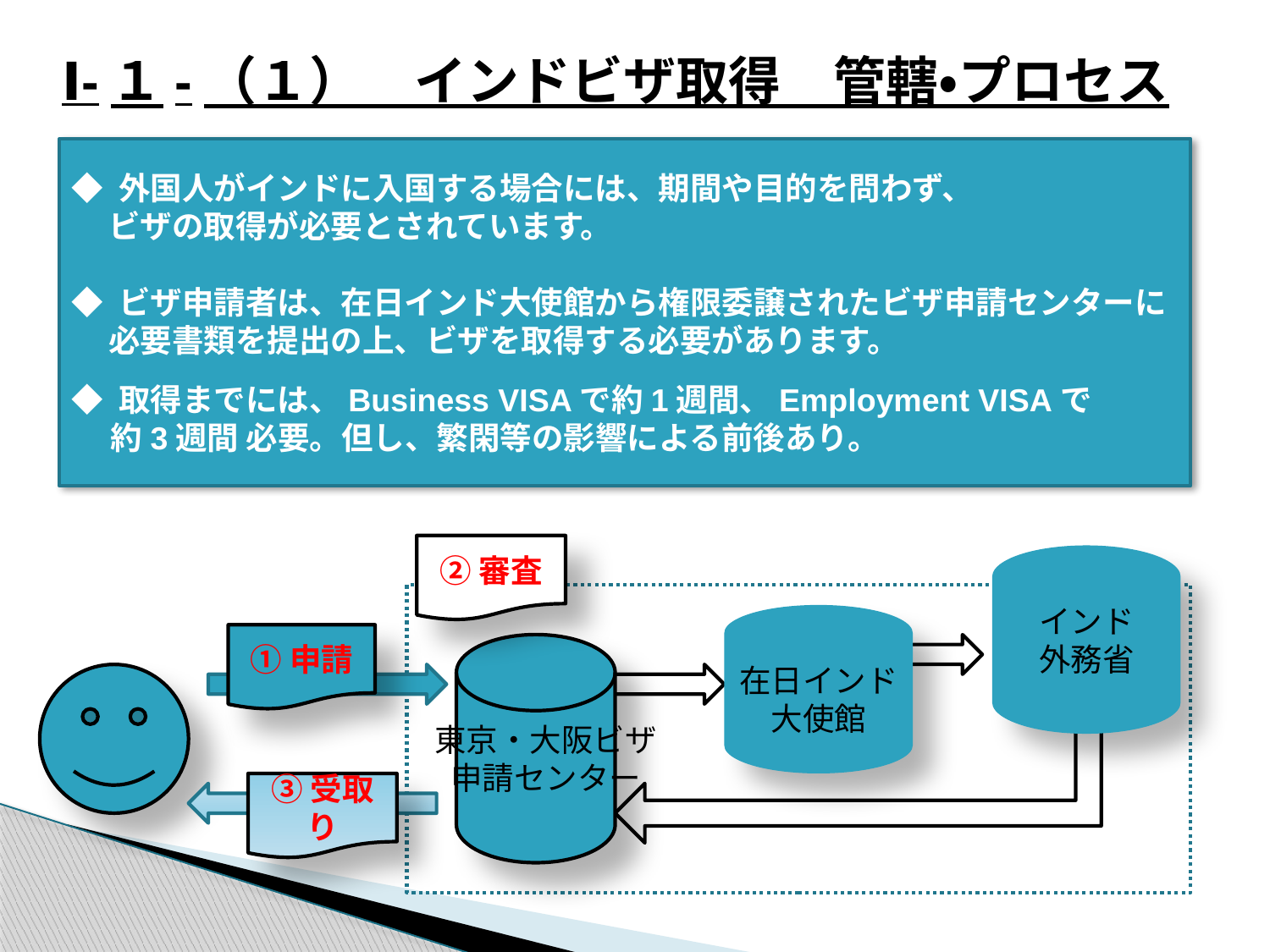

Ⅰ-１-（１）　インドビザ取得　管轄・プロセス
◆ 外国人がインドに入国する場合には、期間や目的を問わず、
    ビザの取得が必要とされています。

◆ ビザ申請者は、在日インド大使館から権限委譲されたビザ申請センターに
    必要書類を提出の上、ビザを取得する必要があります。

◆ 取得までには、Business VISAで約1週間、Employment VISAで
　 約3週間 必要。但し、繁閑等の影響による前後あり。
②審査

インド
外務省

①申請

在日インド
大使館

東京・大阪ビザ
申請センター
③受取り